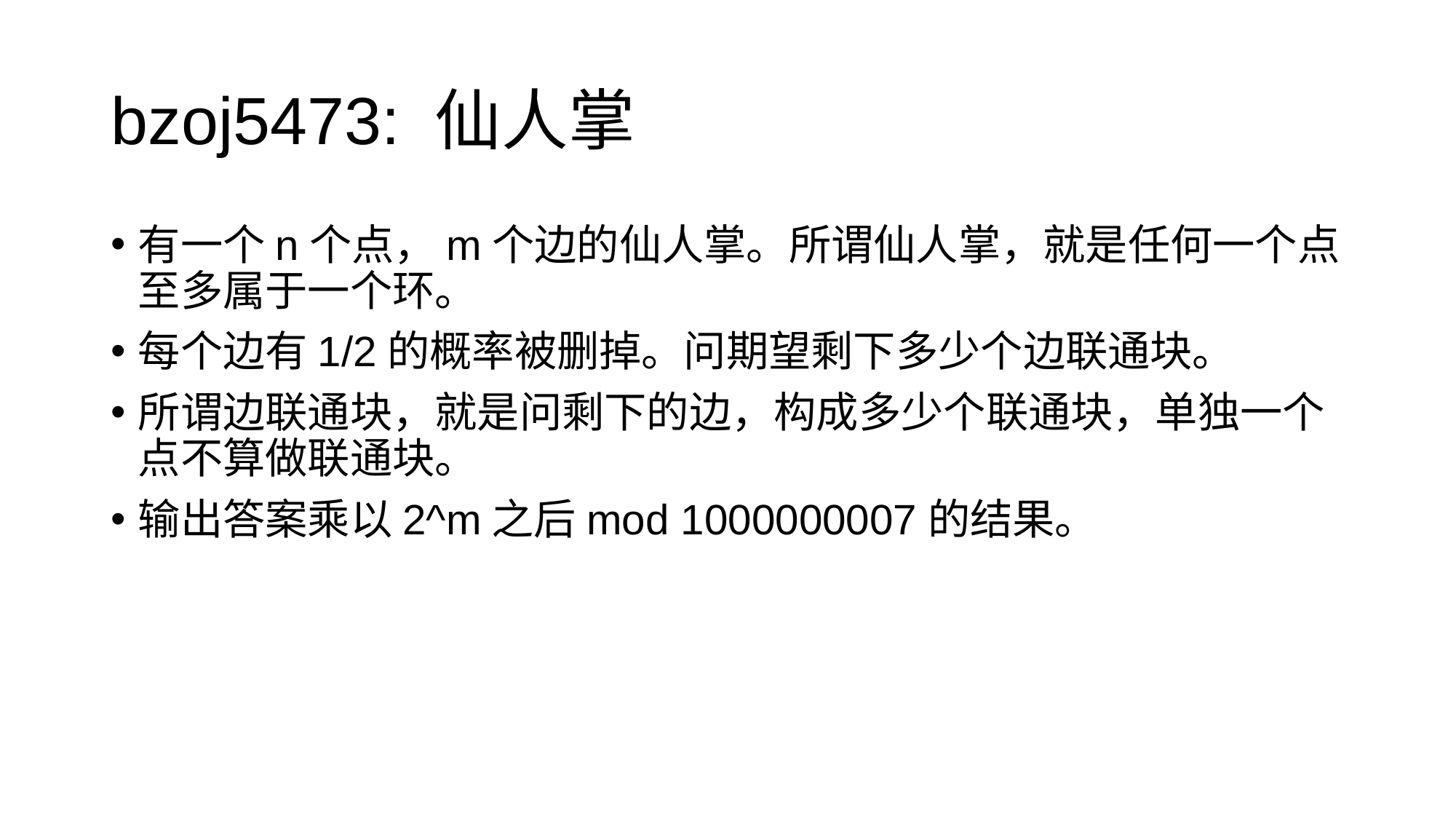

# bzoj5473: 仙人掌
有一个n个点，m个边的仙人掌。所谓仙人掌，就是任何一个点至多属于一个环。
每个边有1/2的概率被删掉。问期望剩下多少个边联通块。
所谓边联通块，就是问剩下的边，构成多少个联通块，单独一个点不算做联通块。
输出答案乘以2^m之后mod 1000000007的结果。